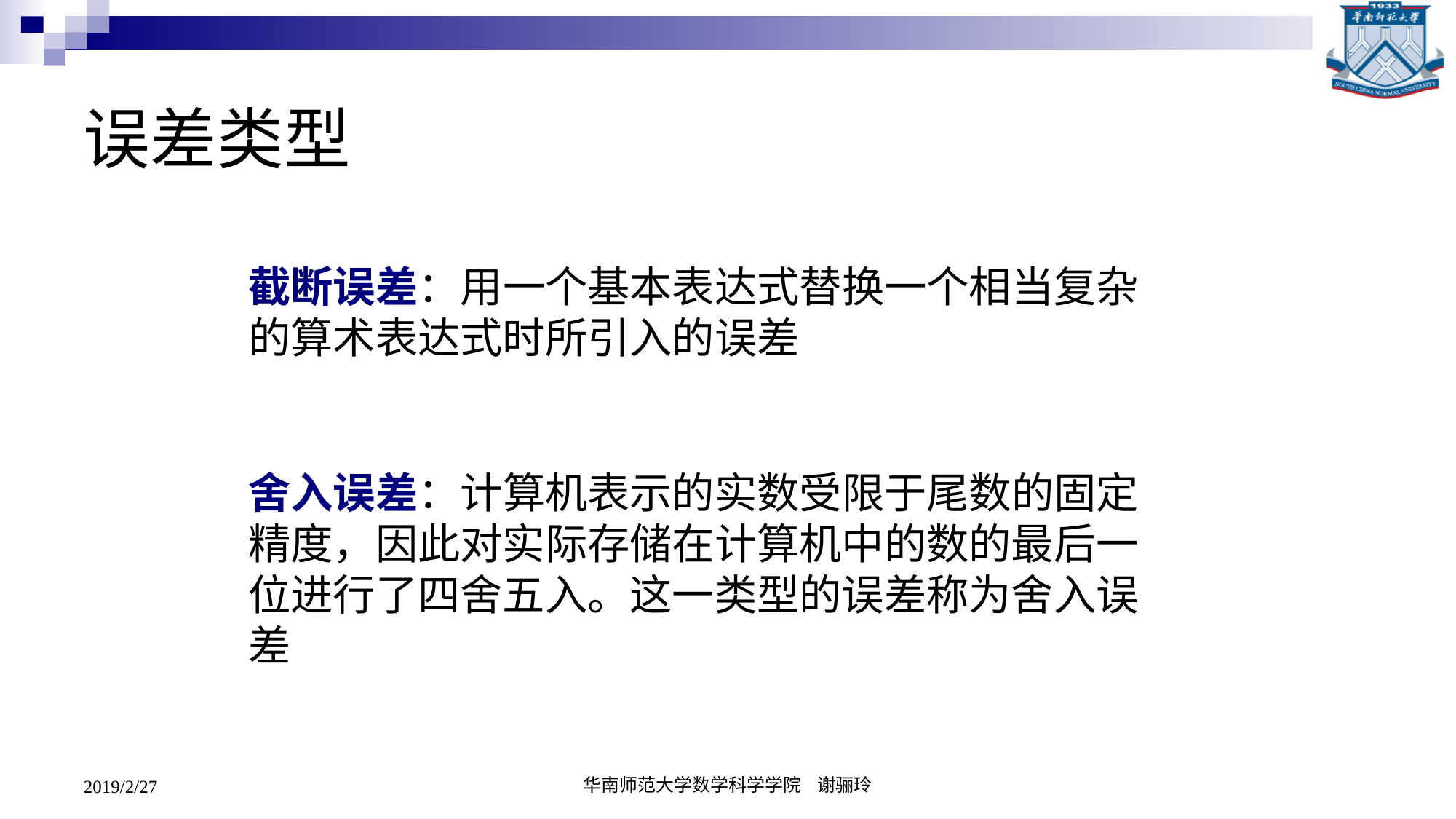

# 误差类型
截断误差：用一个基本表达式替换一个相当复杂的算术表达式时所引入的误差
舍入误差：计算机表示的实数受限于尾数的固定精度，因此对实际存储在计算机中的数的最后一位进行了四舍五入。这一类型的误差称为舍入误差
2019/2/27
华南师范大学数学科学学院    谢骊玲